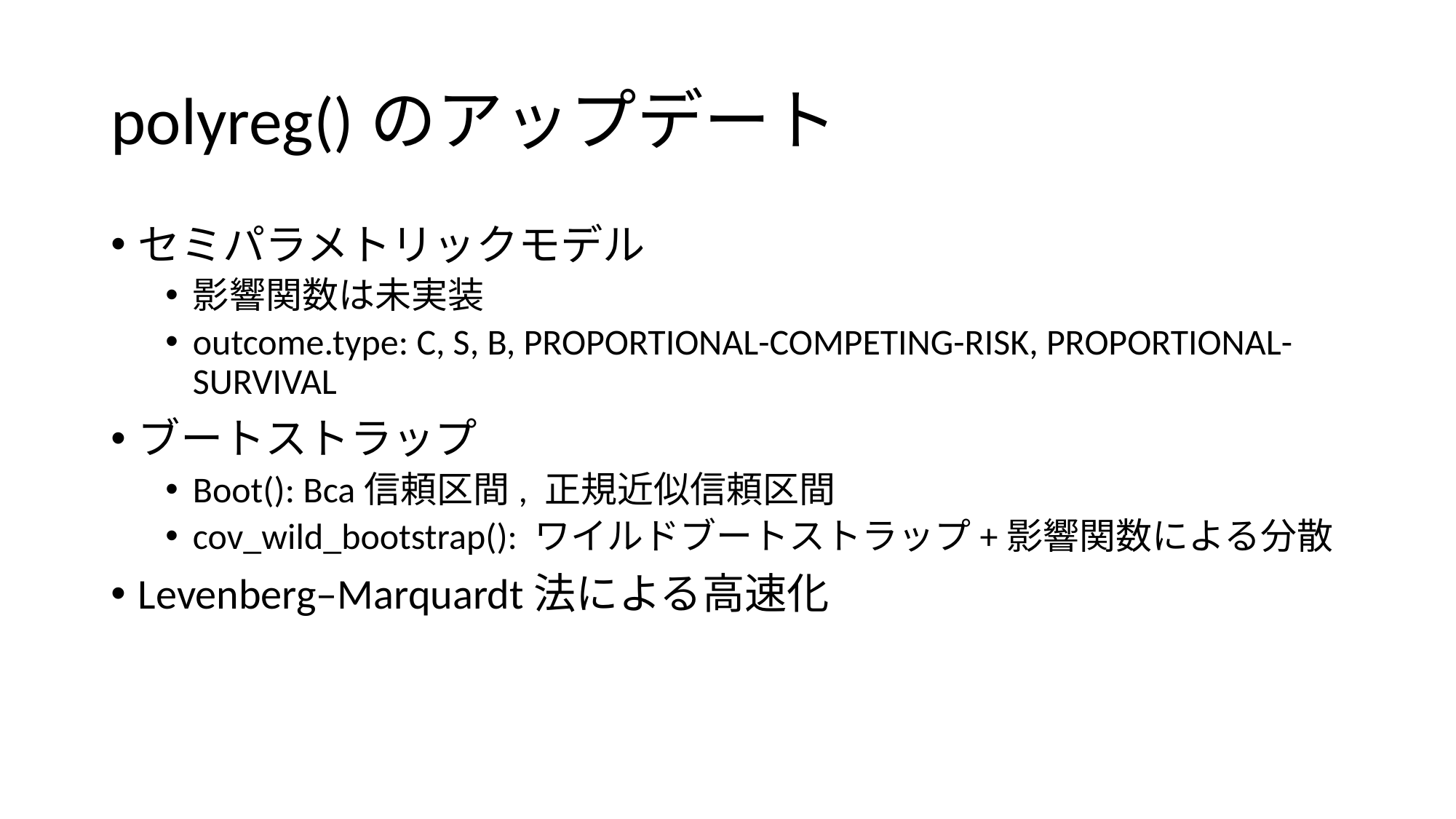

# polyreg()のアップデート
セミパラメトリックモデル
影響関数は未実装
outcome.type: C, S, B, PROPORTIONAL-COMPETING-RISK, PROPORTIONAL-SURVIVAL
ブートストラップ
Boot(): Bca信頼区間, 正規近似信頼区間
cov_wild_bootstrap(): ワイルドブートストラップ+影響関数による分散
Levenberg–Marquardt法による高速化